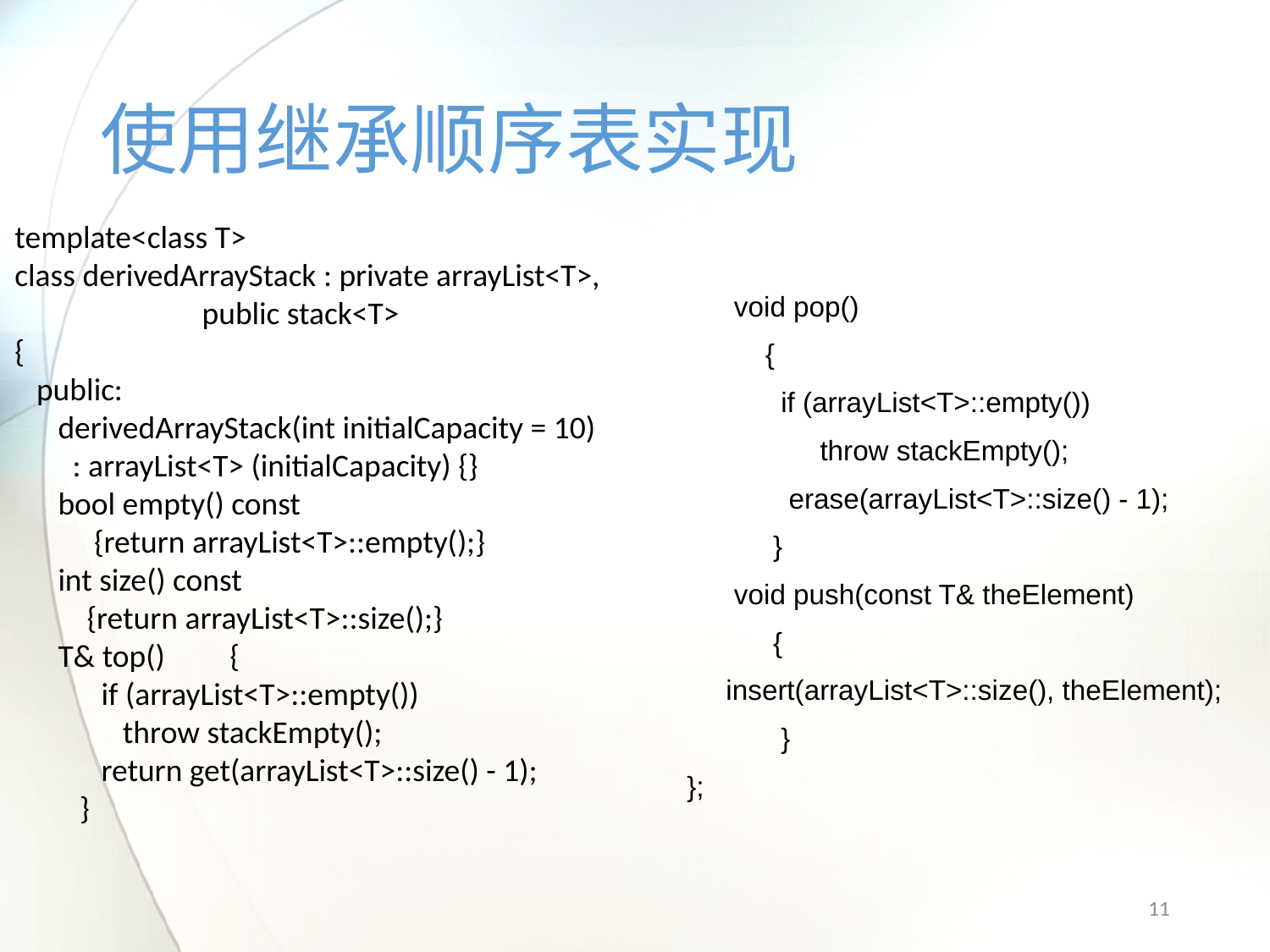

# 使用继承顺序表实现
template<class T>
class derivedArrayStack : private arrayList<T>,
                          public stack<T>
{
   public:
      derivedArrayStack(int initialCapacity = 10)
        : arrayList<T> (initialCapacity) {}
      bool empty() const
           {return arrayList<T>::empty();}
      int size() const
          {return arrayList<T>::size();}
      T& top()         {
            if (arrayList<T>::empty())
               throw stackEmpty();
            return get(arrayList<T>::size() - 1);
         }

      void pop()
          {
            if (arrayList<T>::empty())
                 throw stackEmpty();
             erase(arrayList<T>::size() - 1);
           }
      void push(const T& theElement)
           {
     insert(arrayList<T>::size(), theElement);
            }
};

11